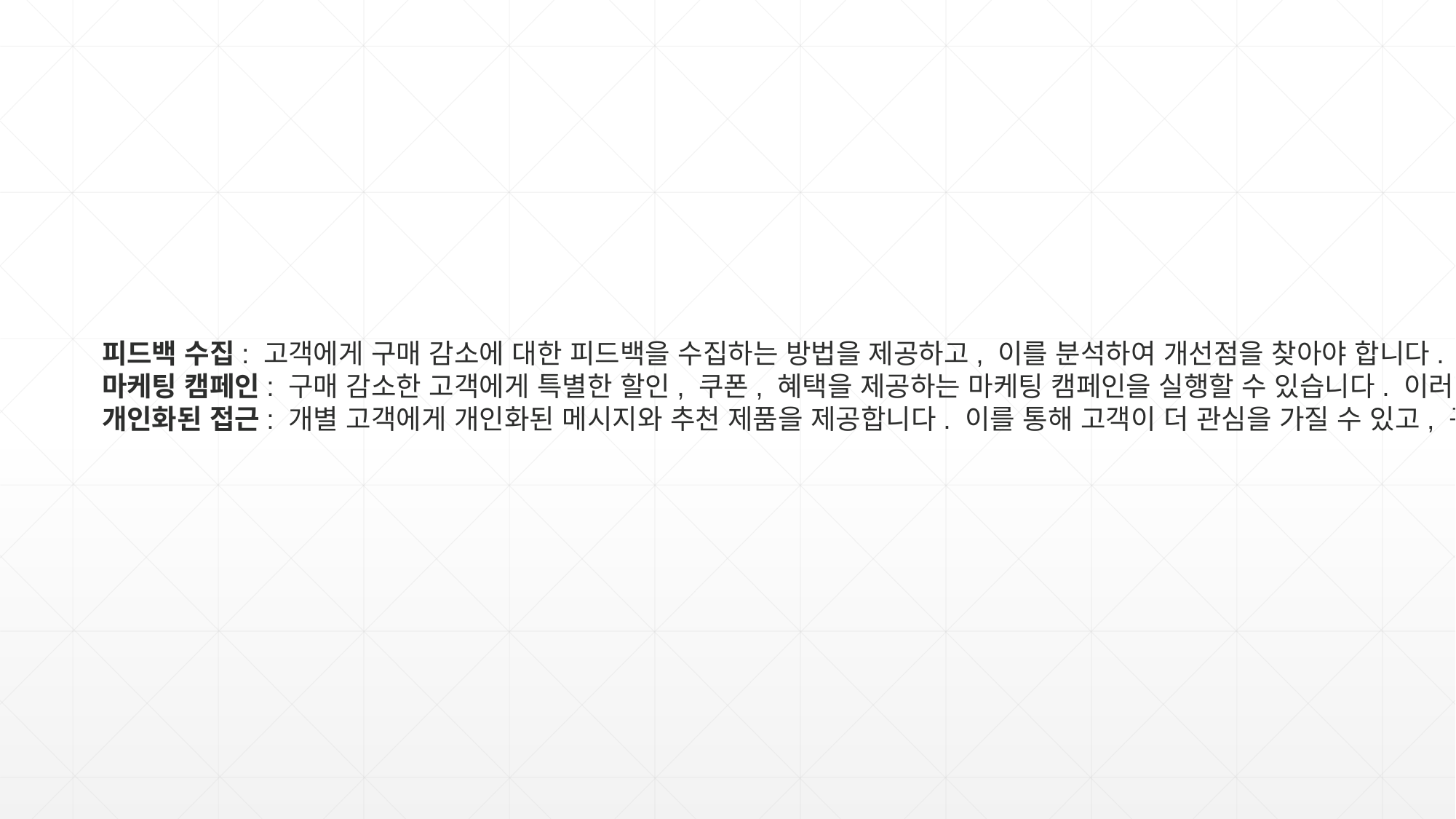

피드백 수집: 고객에게 구매 감소에 대한 피드백을 수집하는 방법을 제공하고, 이를 분석하여 개선점을 찾아야 합니다. 설문 조사, 고객 서비스 피드백, 소셜 미디어 리뷰 등을 활용할 수 있습니다.
마케팅 캠페인: 구매 감소한 고객에게 특별한 할인, 쿠폰, 혜택을 제공하는 마케팅 캠페인을 실행할 수 있습니다. 이러한 프로모션을 통해 구매를 유도하고, 고객을 재참여하도록 유도합니다.
개인화된 접근: 개별 고객에게 개인화된 메시지와 추천 제품을 제공합니다. 이를 통해 고객이 더 관심을 가질 수 있고, 구매를 유도할 수 있습니다.